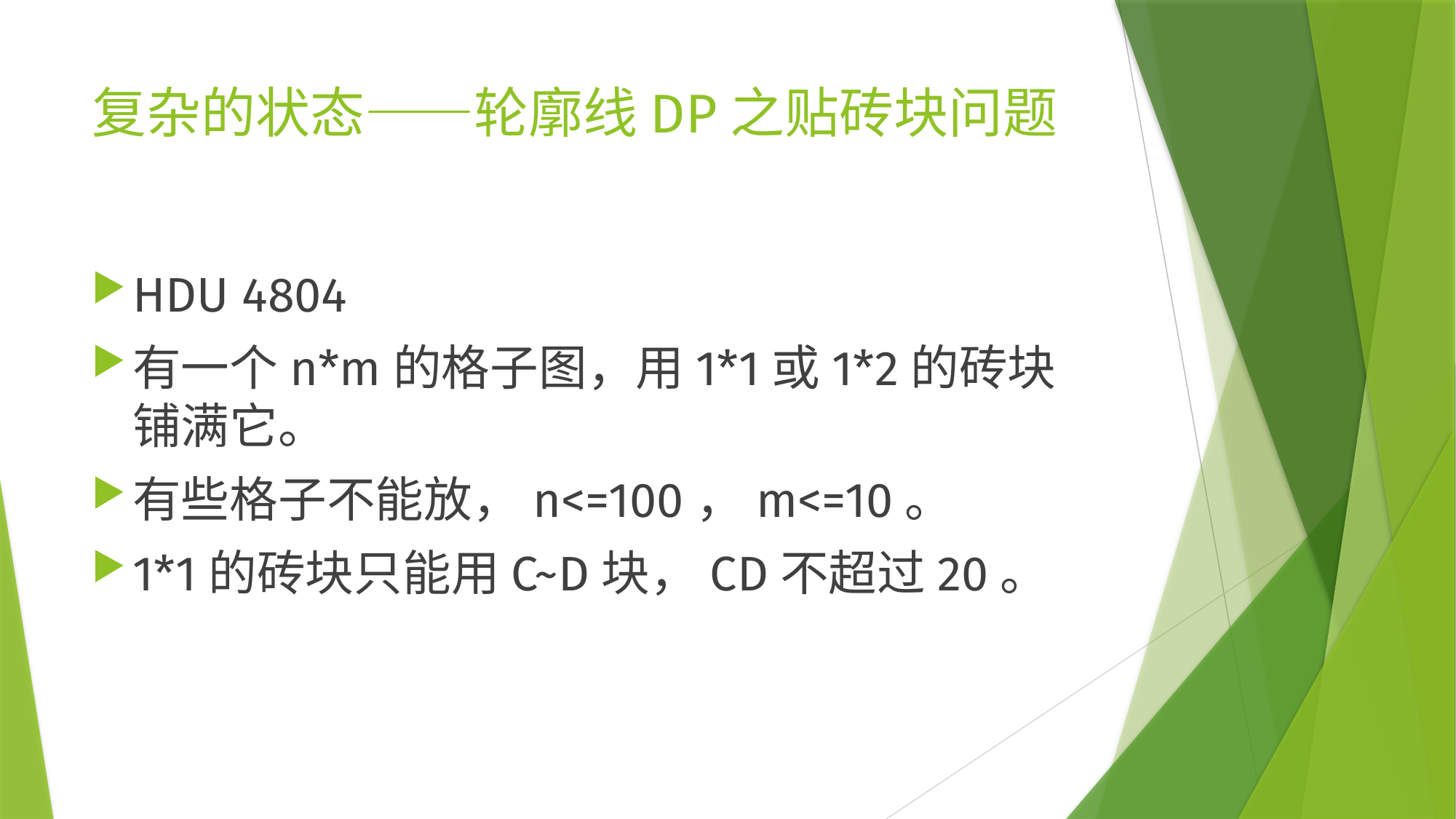

# 复杂的状态——轮廓线DP之贴砖块问题
HDU 4804
有一个n*m的格子图，用1*1或1*2的砖块铺满它。
有些格子不能放，n<=100，m<=10。
1*1的砖块只能用C~D块，CD不超过20。